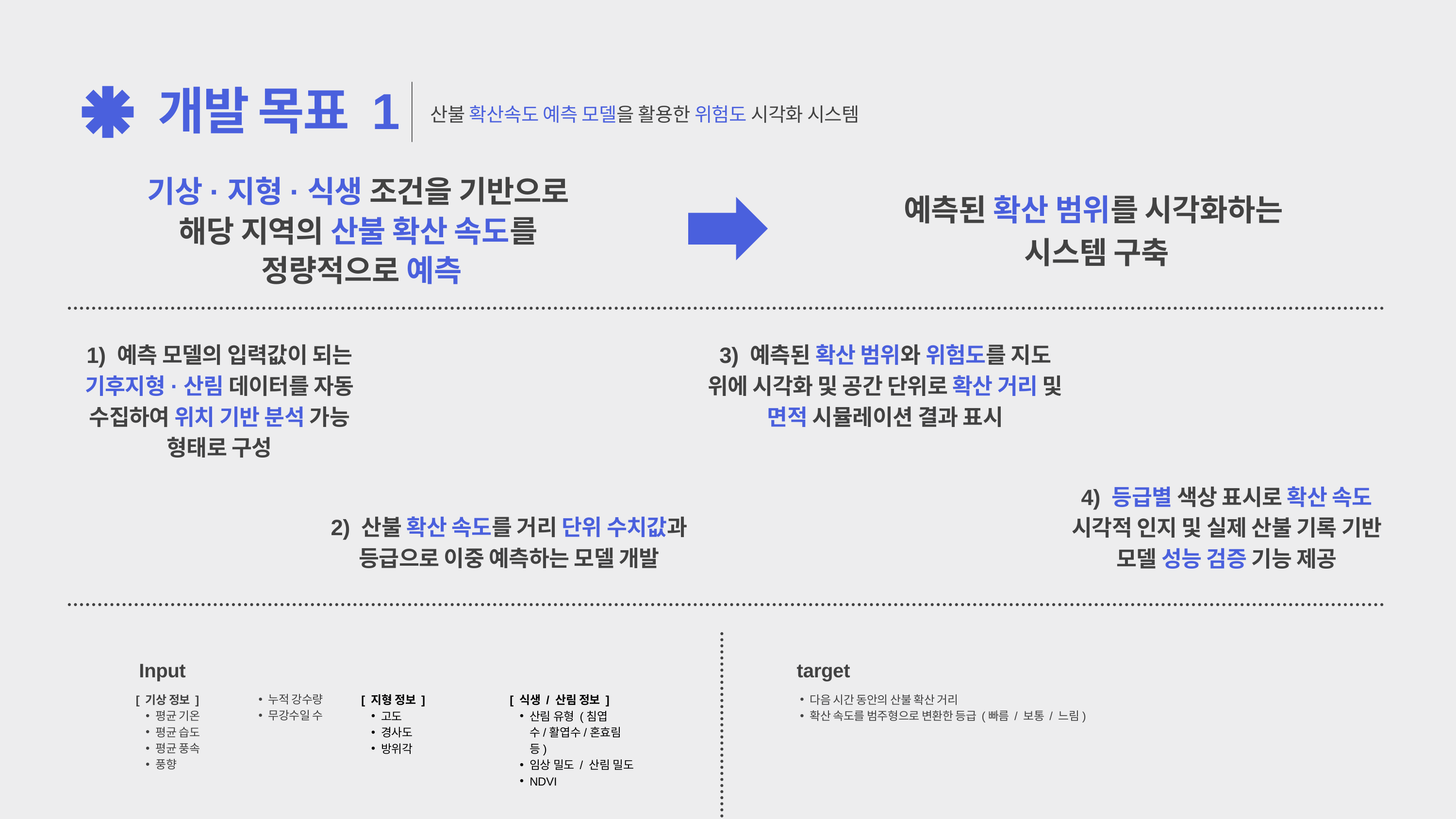

개발 목표 1
산불 확산속도 예측 모델을 활용한 위험도 시각화 시스템
기상·지형·식생 조건을 기반으로
해당 지역의 산불 확산 속도를
정량적으로 예측
예측된 확산 범위를 시각화하는
시스템 구축

1) 예측 모델의 입력값이 되는 기후지형·산림 데이터를 자동 수집하여 위치 기반 분석 가능 형태로 구성
3) 예측된 확산 범위와 위험도를 지도 위에 시각화 및 공간 단위로 확산 거리 및 면적 시뮬레이션 결과 표시
4) 등급별 색상 표시로 확산 속도 시각적 인지 및 실제 산불 기록 기반 모델 성능 검증 기능 제공
2) 산불 확산 속도를 거리 단위 수치값과 등급으로 이중 예측하는 모델 개발

Input
target
누적 강수량
무강수일 수

[ 기상 정보 ]
평균 기온
평균 습도
평균 풍속
풍향

[ 지형 정보 ]
고도
경사도
방위각
[ 식생 / 산림 정보 ]
산림 유형 (침엽수/활엽수/혼효림 등)
임상 밀도 / 산림 밀도
NDVI
다음 시간 동안의 산불 확산 거리
확산 속도를 범주형으로 변환한 등급 (빠름 / 보통 / 느림)